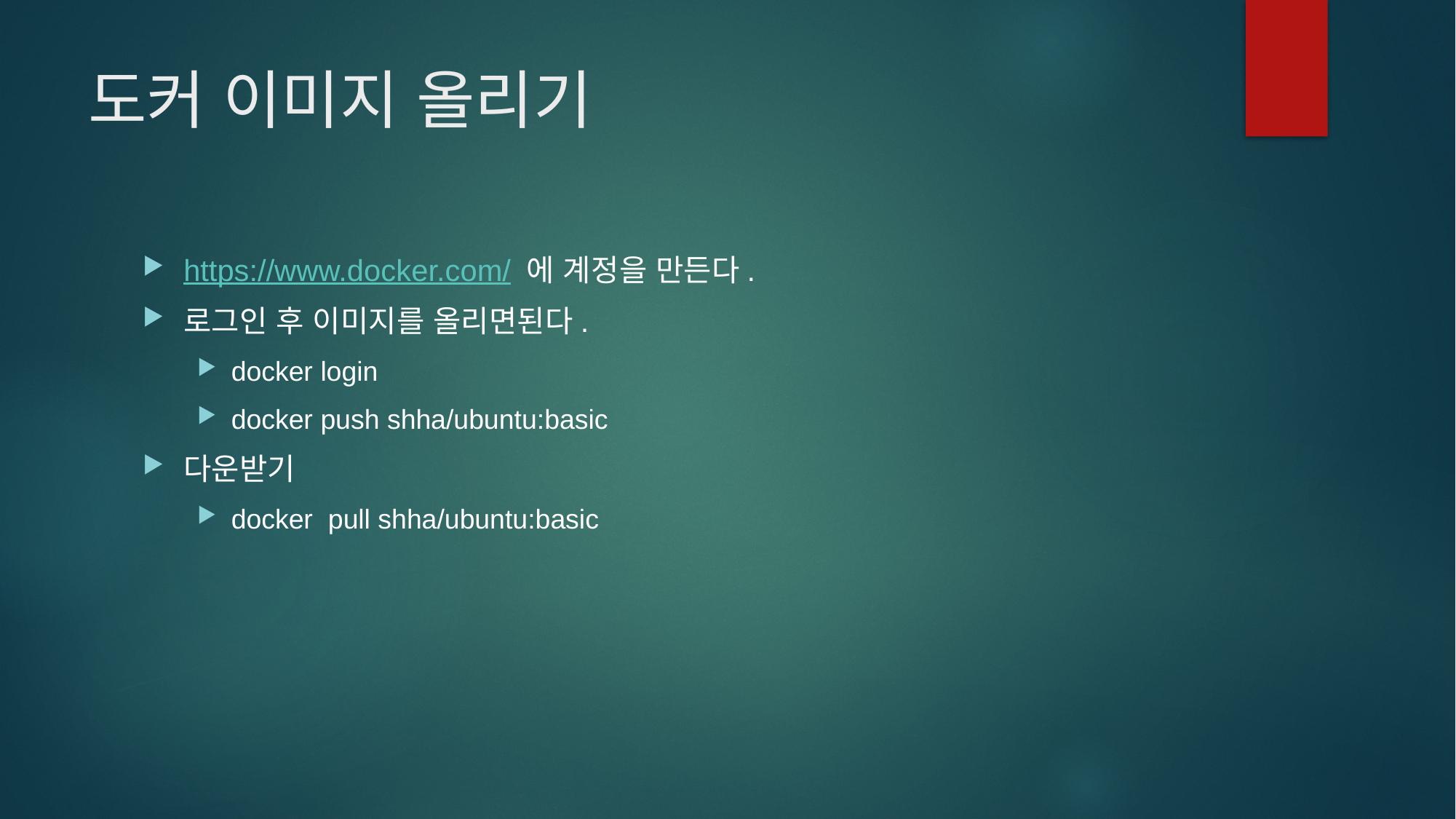

# 도커 이미지 올리기
https://www.docker.com/ 에 계정을 만든다.
로그인 후 이미지를 올리면된다.
docker login
docker push shha/ubuntu:basic
다운받기
docker  pull shha/ubuntu:basic